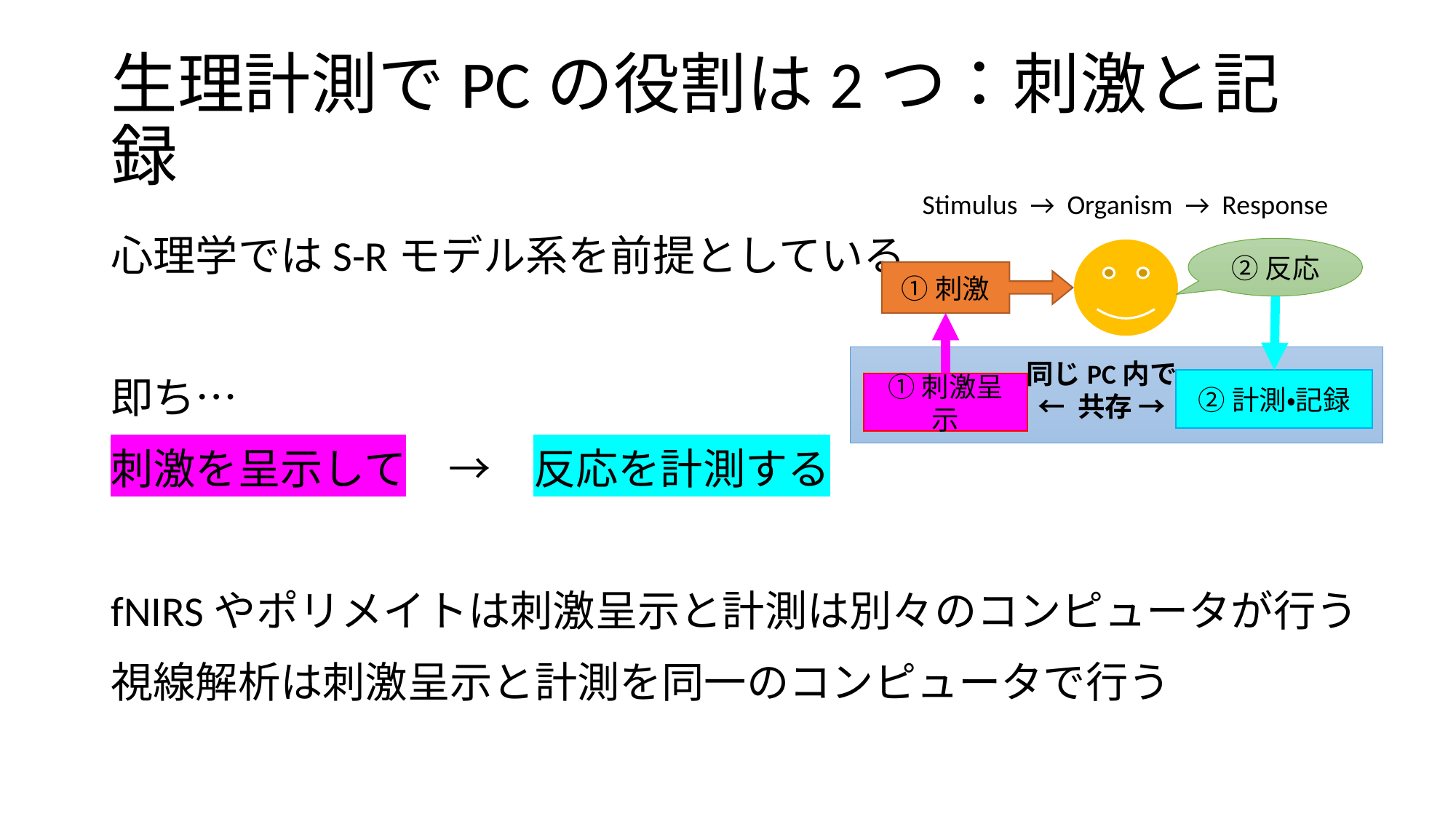

# 生理計測でPCの役割は2つ：刺激と記録
Stimulus  →  Organism  →  Response

②反応
①刺激
②計測・記録
①刺激呈示

同じPC内で
← 共存 →
心理学ではS-Rモデル系を前提としている

即ち…
刺激を呈示して　→　反応を計測する

fNIRSやポリメイトは刺激呈示と計測は別々のコンピュータが行う
視線解析は刺激呈示と計測を同一のコンピュータで行う